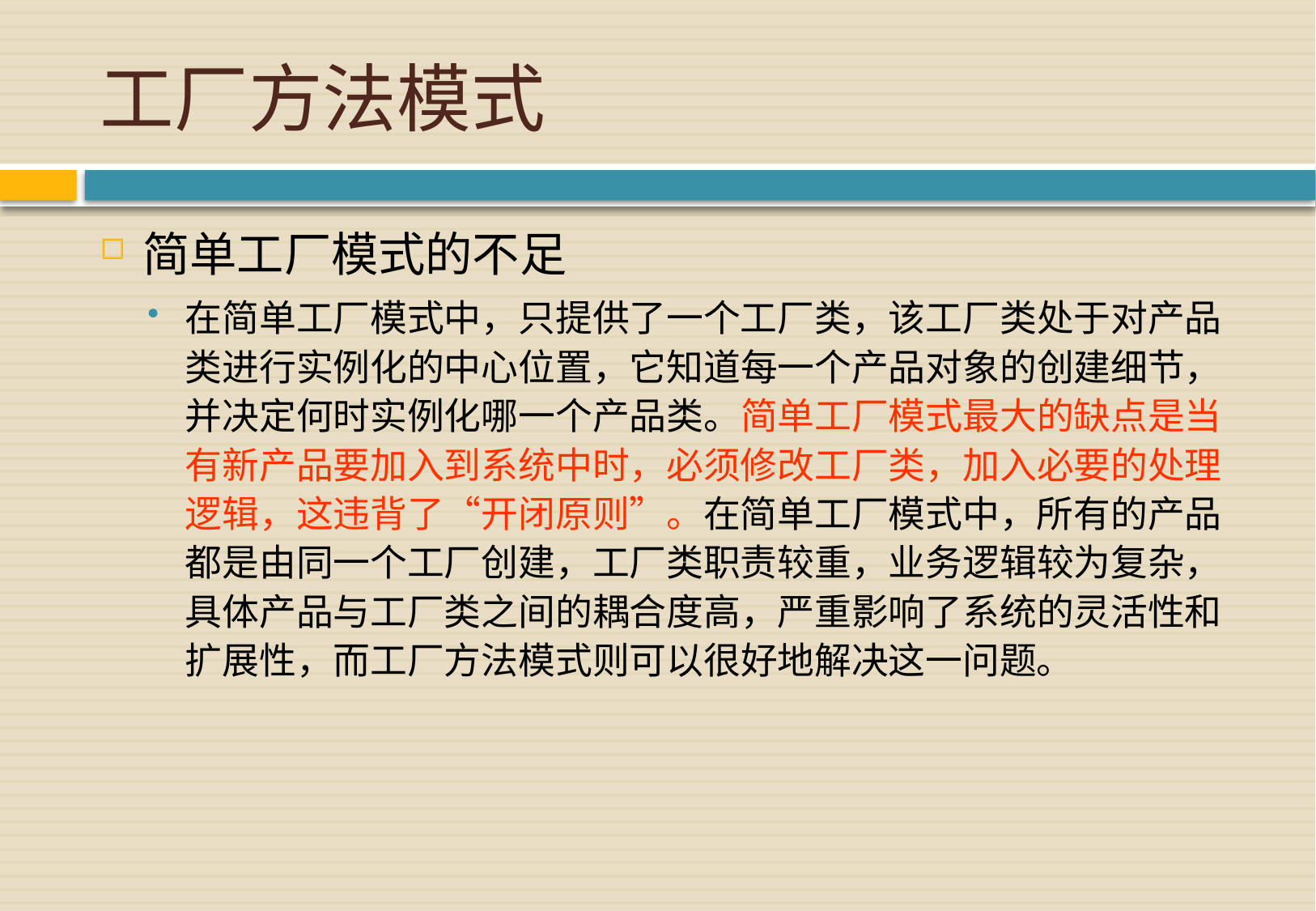

# 工厂方法模式
简单工厂模式的不足
在简单工厂模式中，只提供了一个工厂类，该工厂类处于对产品类进行实例化的中心位置，它知道每一个产品对象的创建细节，并决定何时实例化哪一个产品类。简单工厂模式最大的缺点是当有新产品要加入到系统中时，必须修改工厂类，加入必要的处理逻辑，这违背了“开闭原则”。在简单工厂模式中，所有的产品都是由同一个工厂创建，工厂类职责较重，业务逻辑较为复杂，具体产品与工厂类之间的耦合度高，严重影响了系统的灵活性和扩展性，而工厂方法模式则可以很好地解决这一问题。